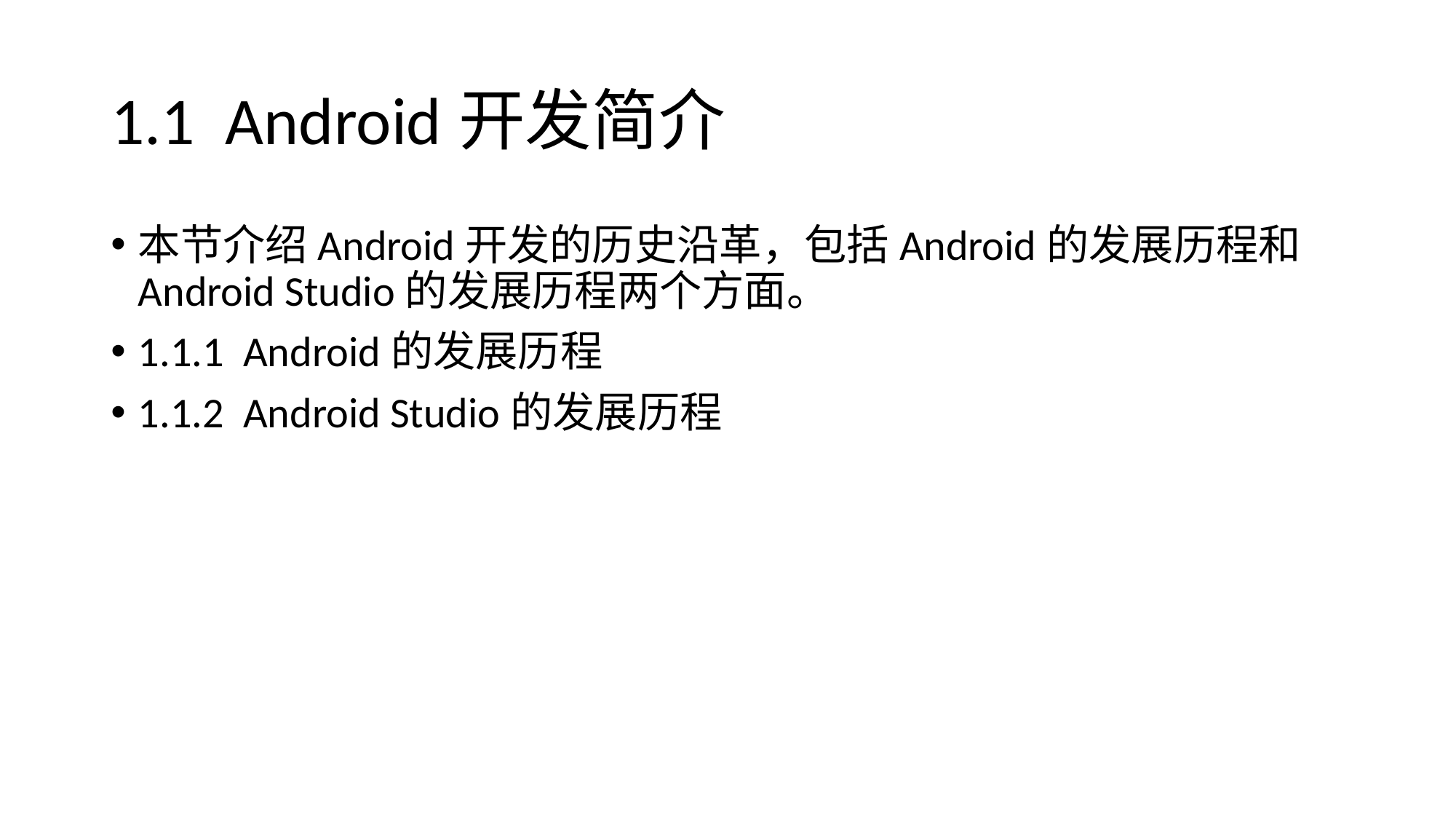

# 1.1  Android开发简介
本节介绍Android开发的历史沿革，包括Android的发展历程和Android Studio的发展历程两个方面。
1.1.1  Android的发展历程
1.1.2  Android Studio的发展历程